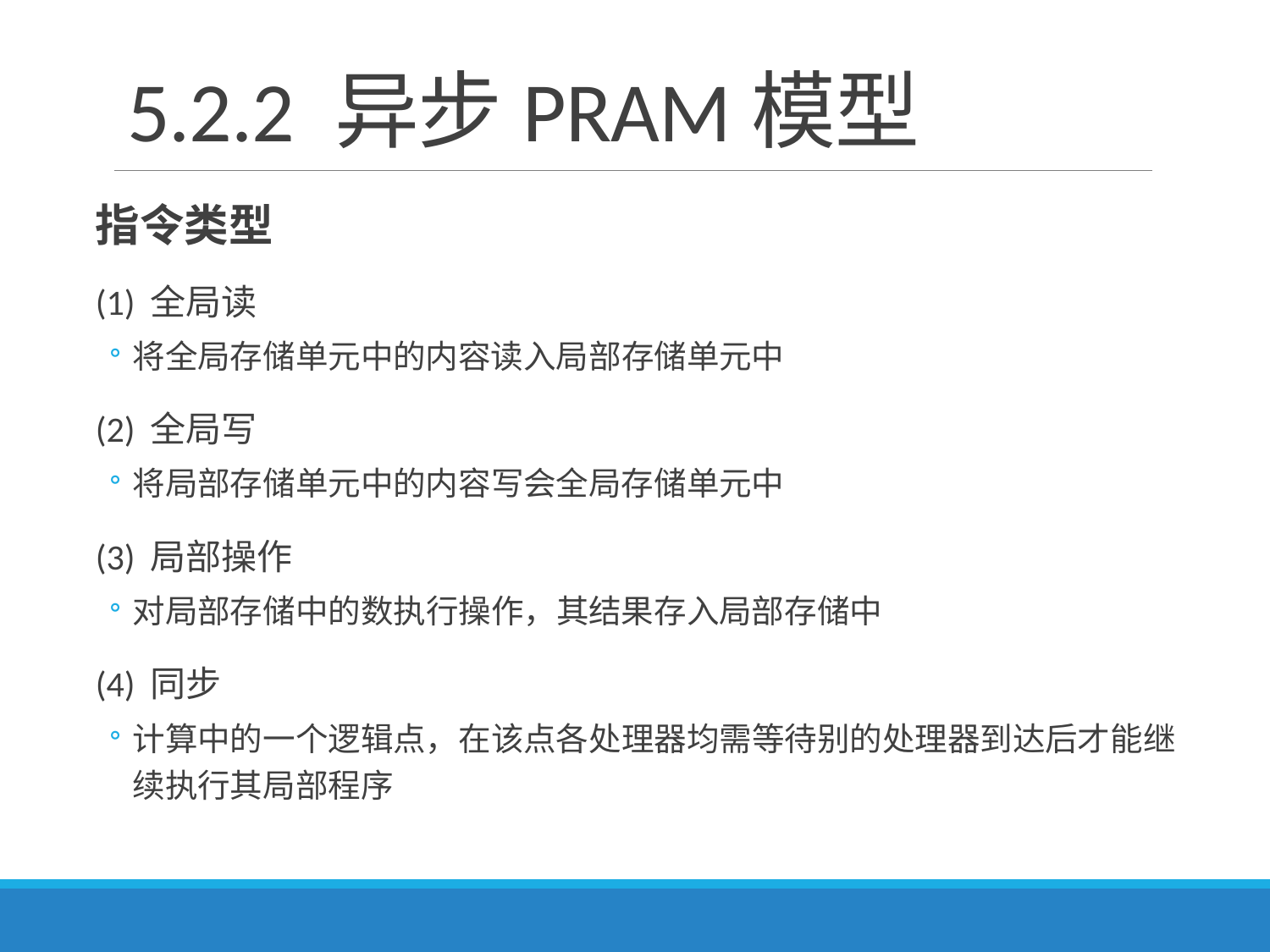

# 5.2.2 异步PRAM模型
指令类型
(1) 全局读
将全局存储单元中的内容读入局部存储单元中
(2) 全局写
将局部存储单元中的内容写会全局存储单元中
(3) 局部操作
对局部存储中的数执行操作，其结果存入局部存储中
(4) 同步
计算中的一个逻辑点，在该点各处理器均需等待别的处理器到达后才能继续执行其局部程序

27